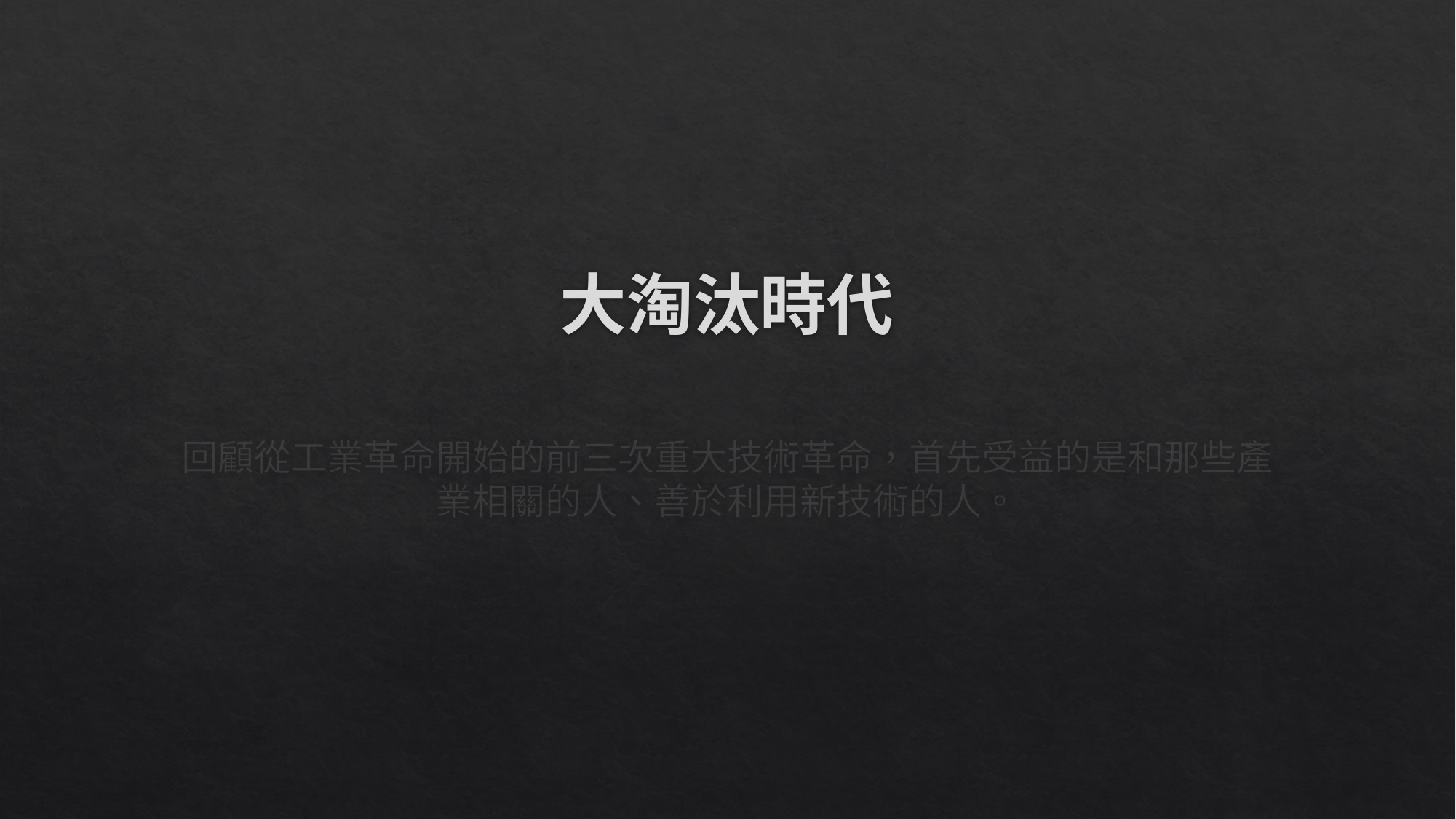

# 大淘汰時代
回顧從工業革命開始的前三次重大技術革命，首先受益的是和那些產業相關的人、善於利用新技術的人。